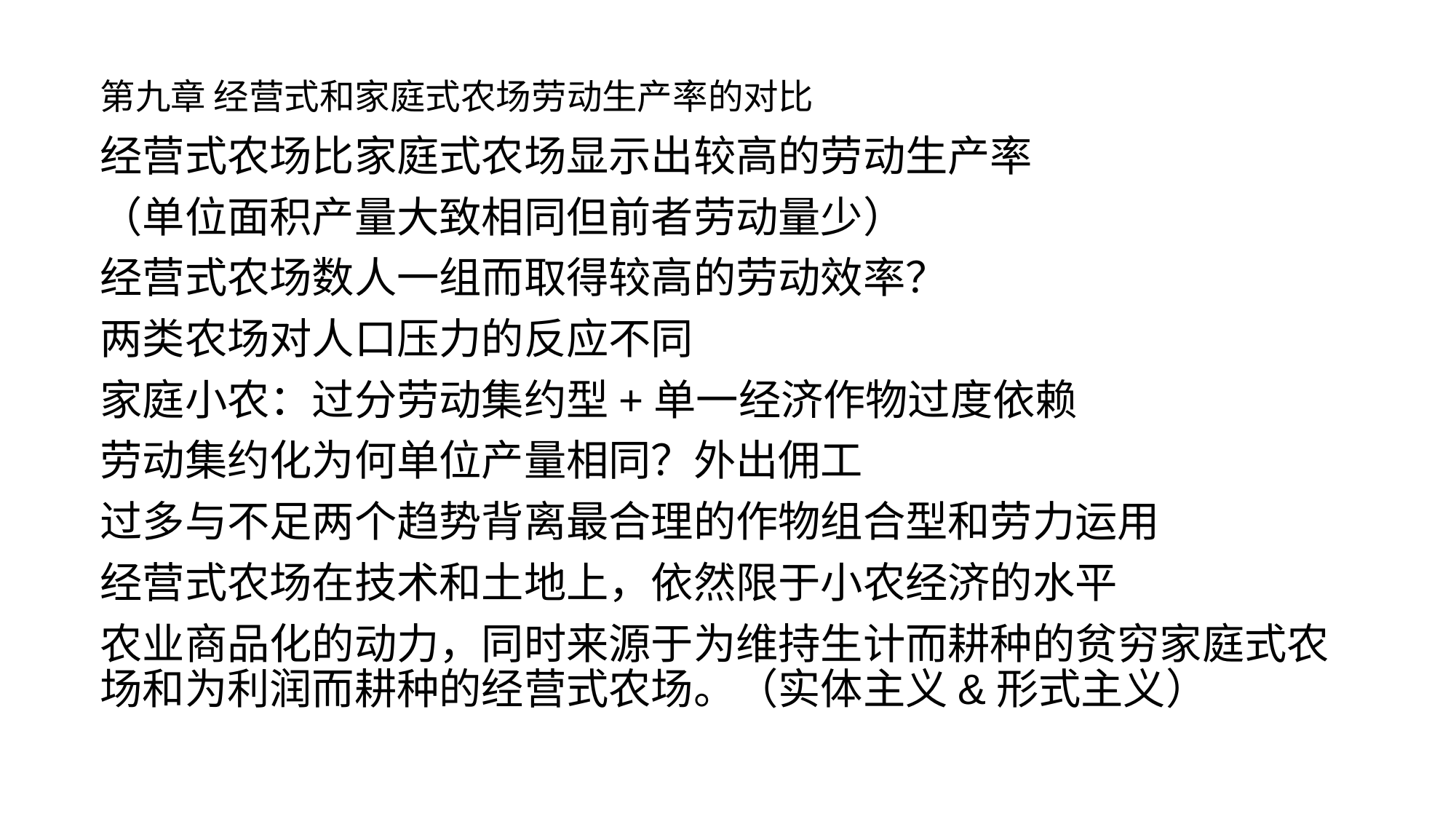

# 第九章 经营式和家庭式农场劳动生产率的对比
经营式农场比家庭式农场显示出较高的劳动生产率
（单位面积产量大致相同但前者劳动量少）
经营式农场数人一组而取得较高的劳动效率？
两类农场对人口压力的反应不同
家庭小农：过分劳动集约型+单一经济作物过度依赖
劳动集约化为何单位产量相同？外出佣工
过多与不足两个趋势背离最合理的作物组合型和劳力运用
经营式农场在技术和土地上，依然限于小农经济的水平
农业商品化的动力，同时来源于为维持生计而耕种的贫穷家庭式农场和为利润而耕种的经营式农场。（实体主义&形式主义）